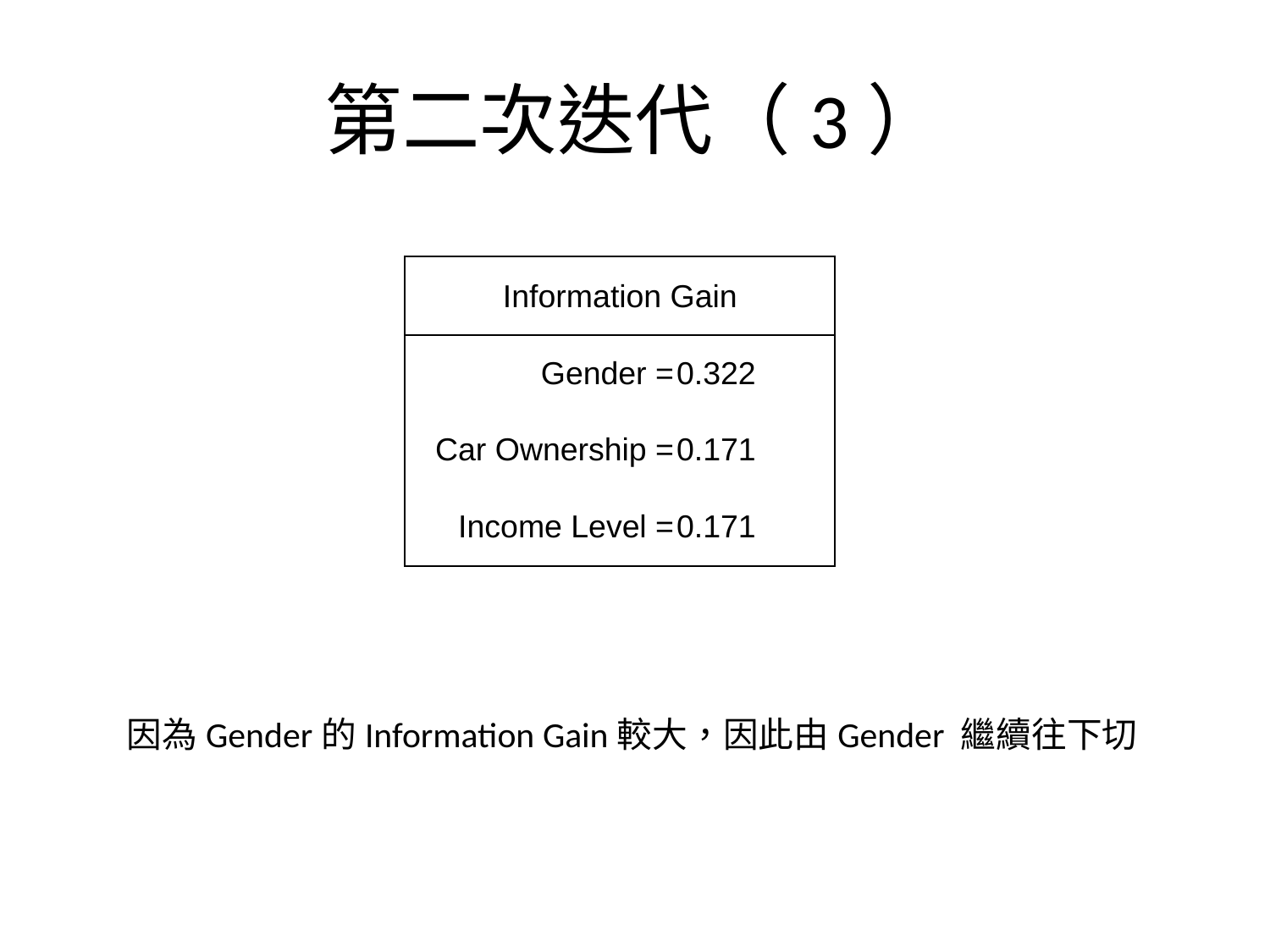

# 第二次迭代（3）
| Information Gain |  |
| --- | --- |
| Gender = | 0.322 |
| Car Ownership = | 0.171 |
| Income Level = | 0.171 |
因為Gender的Information Gain較大，因此由Gender 繼續往下切